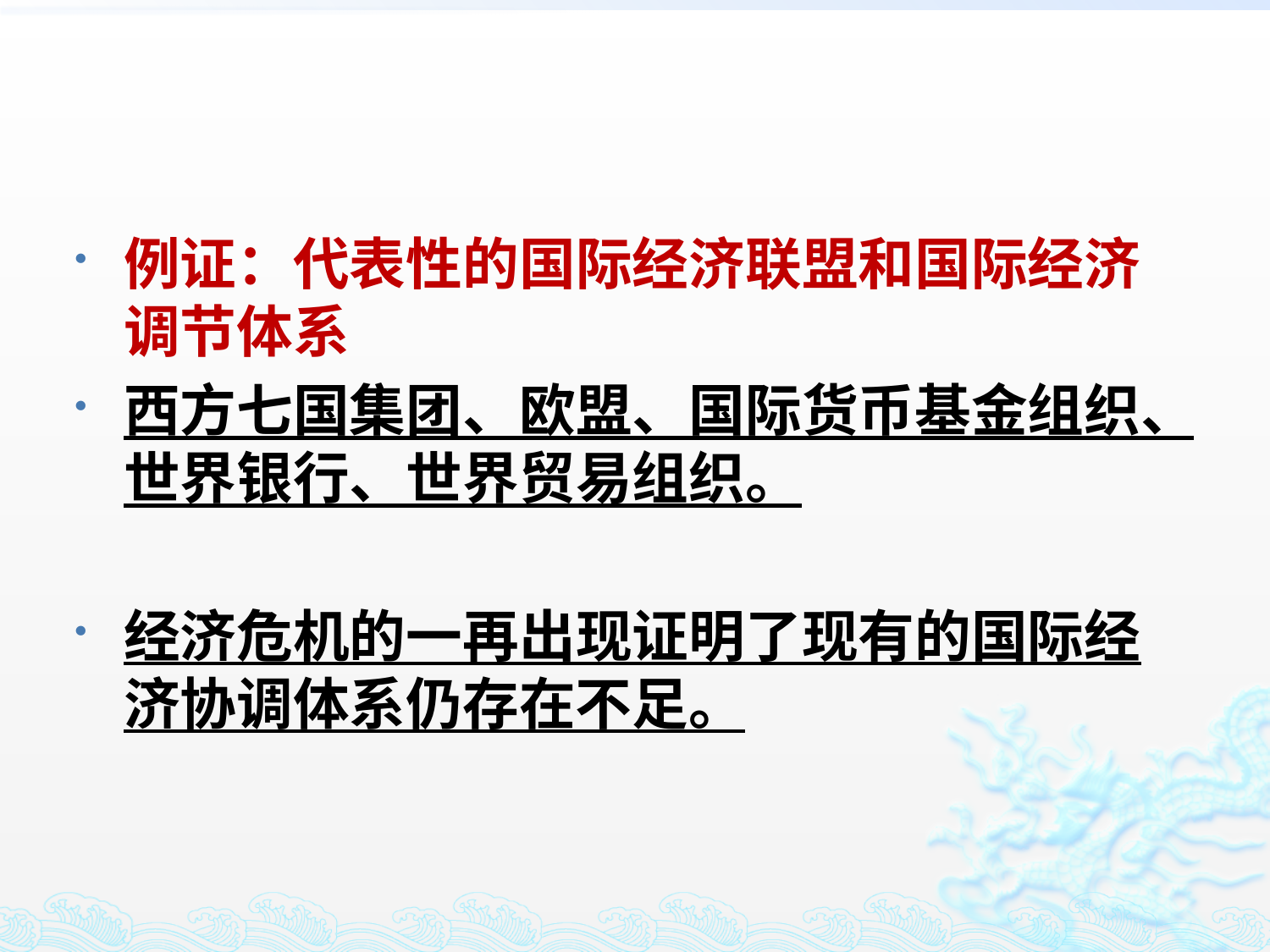

例证：代表性的国际经济联盟和国际经济调节体系
西方七国集团、欧盟、国际货币基金组织、世界银行、世界贸易组织。

经济危机的一再出现证明了现有的国际经济协调体系仍存在不足。